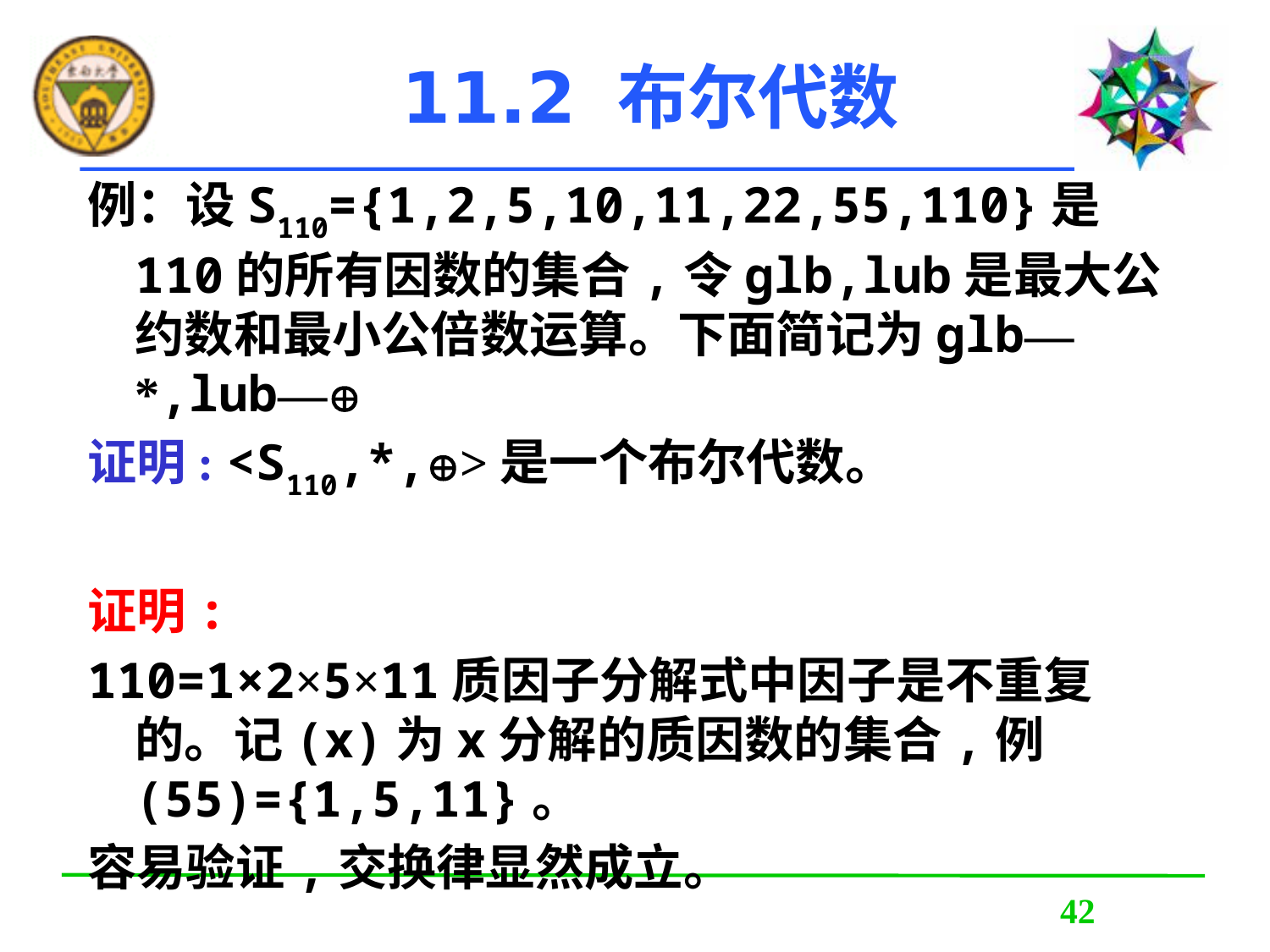

# 11.2 布尔代数
例：设S110={1,2,5,10,11,22,55,110}是110的所有因数的集合,令glb,lub是最大公约数和最小公倍数运算。下面简记为glb—*,lub—⊕
证明: <S110,*,⊕>是一个布尔代数。

证明:
110=1×2×5×11质因子分解式中因子是不重复的。记(x)为x分解的质因数的集合,例(55)={1,5,11}。
容易验证,交换律显然成立。